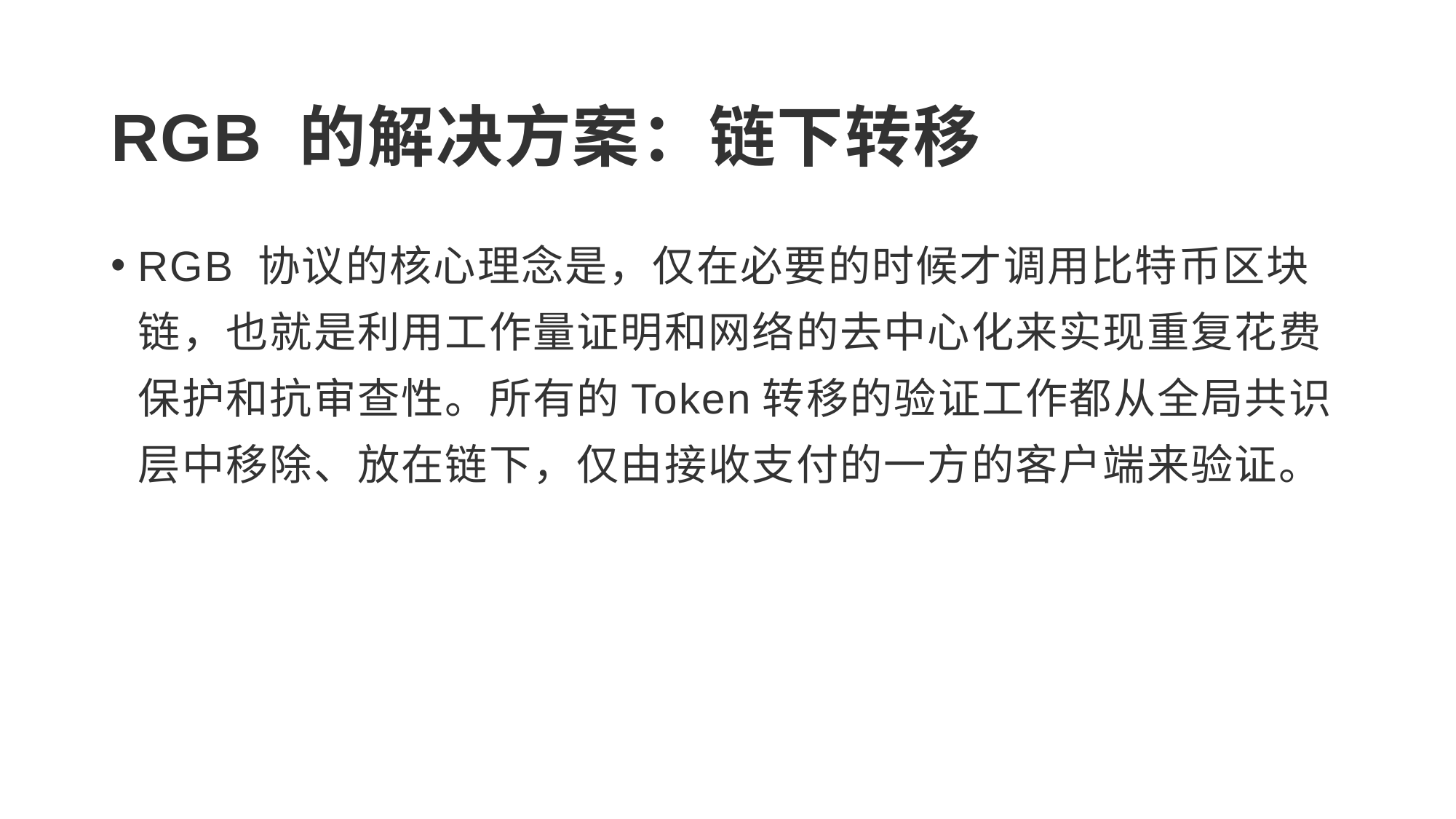

# RGB 的解决方案：链下转移
RGB 协议的核心理念是，仅在必要的时候才调用比特币区块链，也就是利用工作量证明和网络的去中心化来实现重复花费保护和抗审查性。所有的Token转移的验证工作都从全局共识层中移除、放在链下，仅由接收支付的一方的客户端来验证。